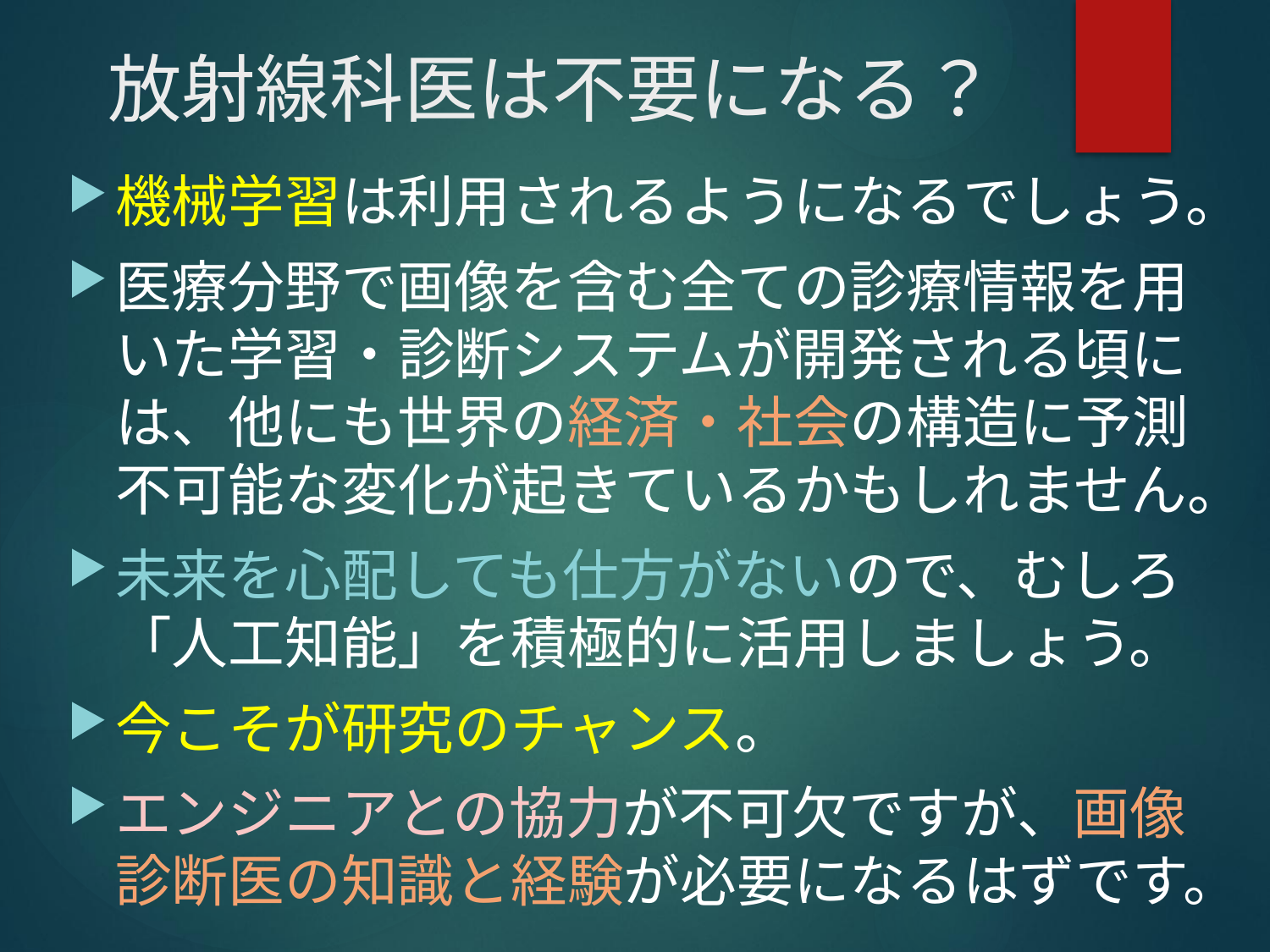

# 放射線科医は不要になる？
機械学習は利用されるようになるでしょう。
医療分野で画像を含む全ての診療情報を用いた学習・診断システムが開発される頃には、他にも世界の経済・社会の構造に予測不可能な変化が起きているかもしれません。
未来を心配しても仕方がないので、むしろ「人工知能」を積極的に活用しましょう。
今こそが研究のチャンス。
エンジニアとの協力が不可欠ですが、画像診断医の知識と経験が必要になるはずです。